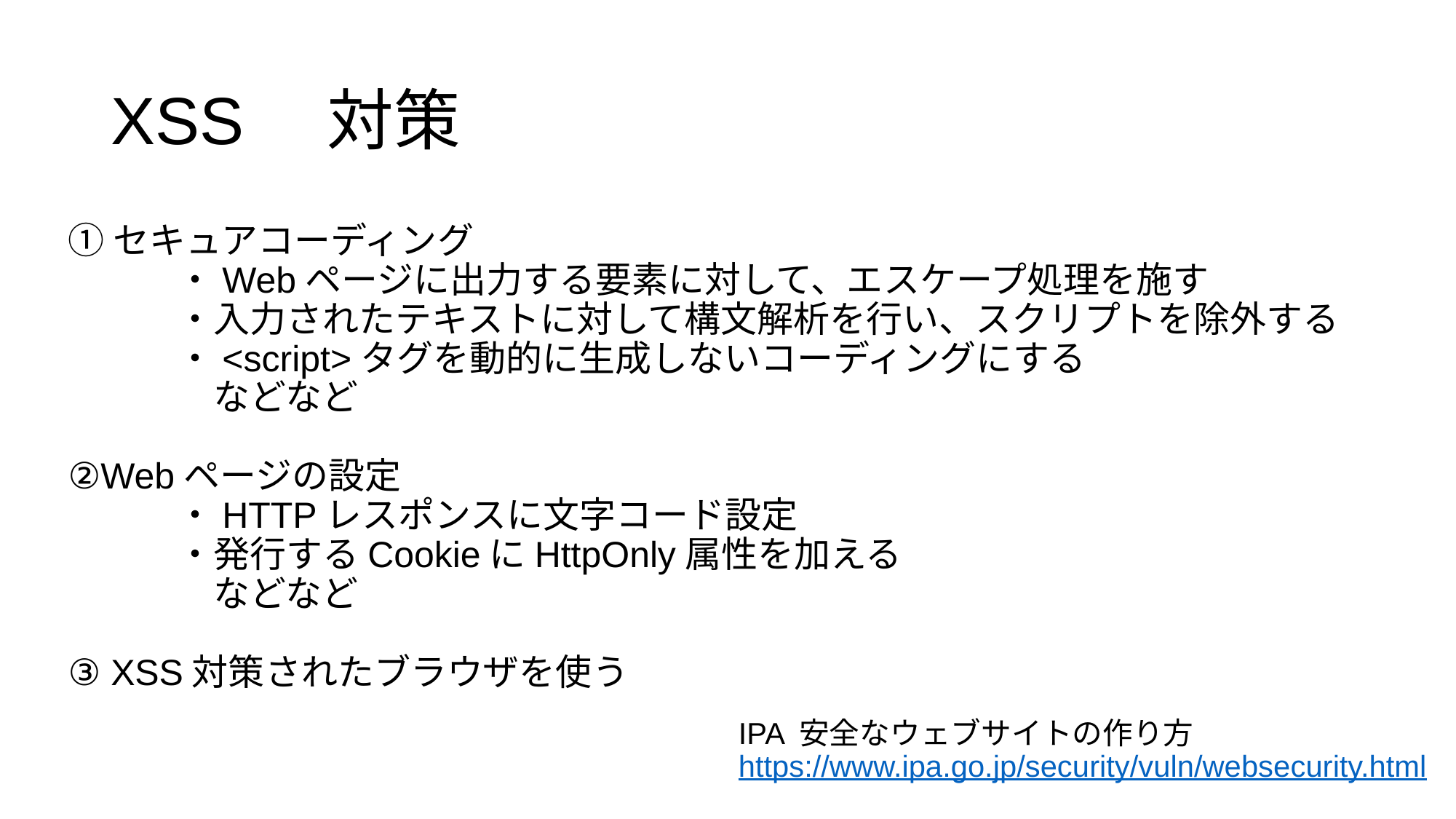

# XSS　対策
①セキュアコーディング
	・Webページに出力する要素に対して、エスケープ処理を施す
	・入力されたテキストに対して構文解析を行い、スクリプトを除外する
	・<script>タグを動的に生成しないコーディングにする
　　	　などなど

②Webページの設定
	・HTTPレスポンスに文字コード設定
	・発行するCookieにHttpOnly属性を加える
	　などなど

③ XSS対策されたブラウザを使う
IPA 安全なウェブサイトの作り方
https://www.ipa.go.jp/security/vuln/websecurity.html